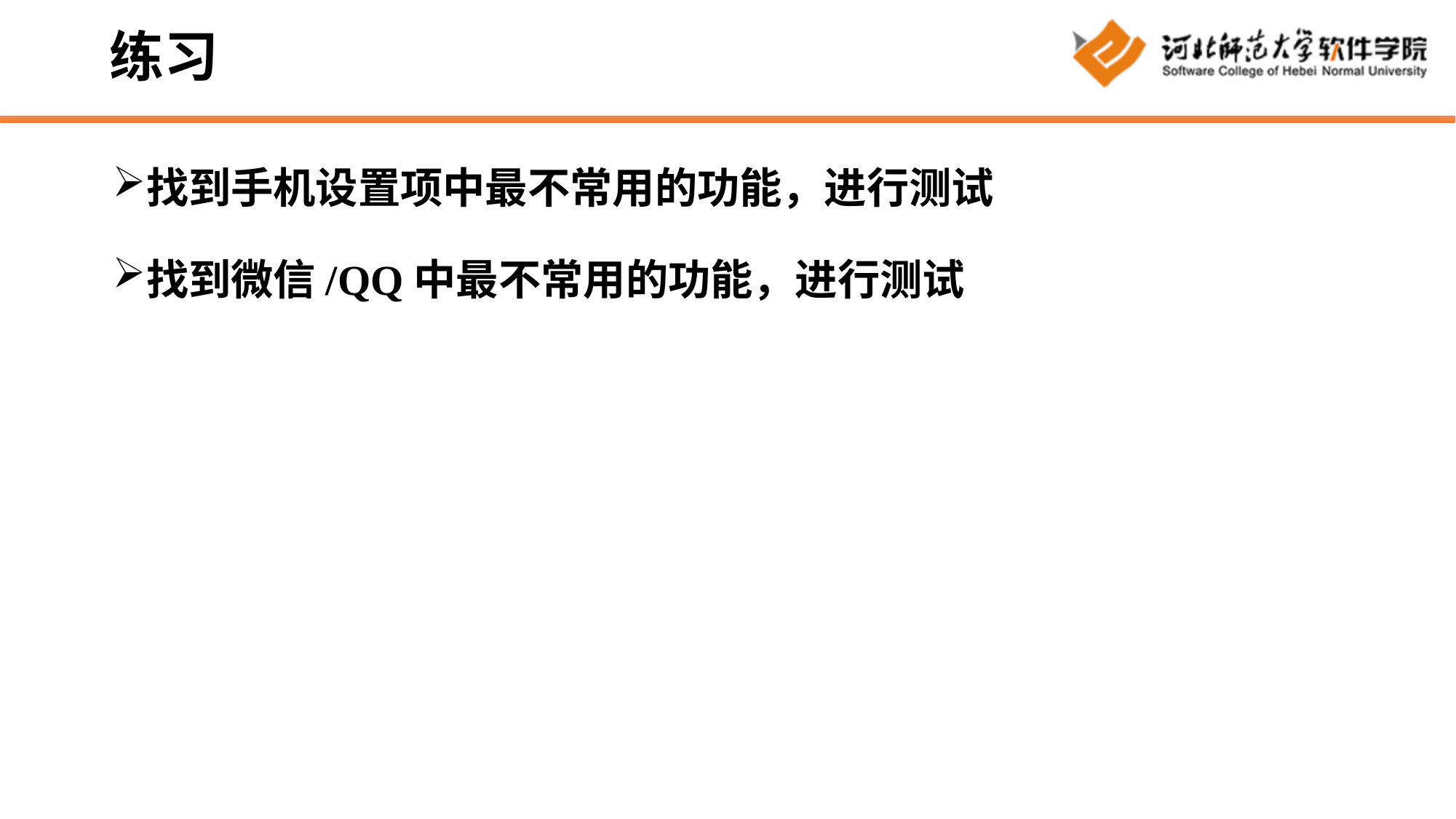

# 练习
找到手机设置项中最不常用的功能，进行测试
找到微信/QQ中最不常用的功能，进行测试